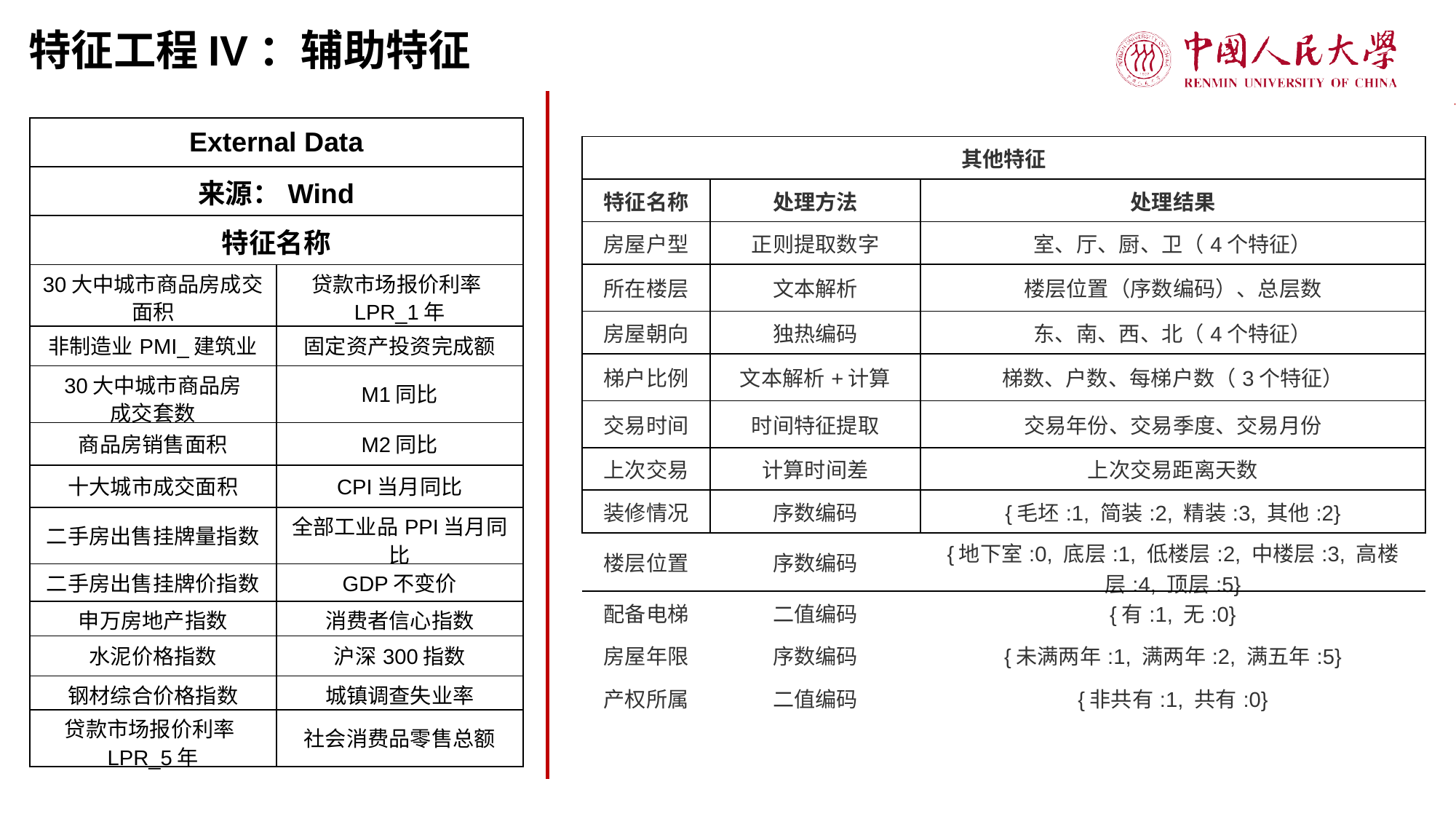

特征工程IV：辅助特征

| External Data |  |
| --- | --- |
| 来源：Wind |  |
| 特征名称 |  |
| 30大中城市商品房成交面积 | 贷款市场报价利率LPR\_1年 |
| 非制造业PMI\_建筑业 | 固定资产投资完成额 |
| 30大中城市商品房 成交套数 | M1同比 |
| 商品房销售面积 | M2同比 |
| 十大城市成交面积 | CPI当月同比 |
| 二手房出售挂牌量指数 | 全部工业品PPI当月同比 |
| 二手房出售挂牌价指数 | GDP不变价 |
| 申万房地产指数 | 消费者信心指数 |
| 水泥价格指数 | 沪深300指数 |
| 钢材综合价格指数 | 城镇调查失业率 |
| 贷款市场报价利率LPR\_5年 | 社会消费品零售总额 |
| 其他特征 |  |  |
| --- | --- | --- |
| 特征名称 | 处理方法 | 处理结果 |
| 房屋户型 | 正则提取数字 | 室、厅、厨、卫（4个特征） |
| 所在楼层 | 文本解析 | 楼层位置（序数编码）、总层数 |
| 房屋朝向 | 独热编码 | 东、南、西、北（4个特征） |
| 梯户比例 | 文本解析+计算 | 梯数、户数、每梯户数（3个特征） |
| 交易时间 | 时间特征提取 | 交易年份、交易季度、交易月份 |
| 上次交易 | 计算时间差 | 上次交易距离天数 |
| 装修情况 | 序数编码 | {毛坯:1, 简装:2, 精装:3, 其他:2} |
| 楼层位置 | 序数编码 | {地下室:0, 底层:1, 低楼层:2, 中楼层:3, 高楼层:4, 顶层:5} |
| 配备电梯 | 二值编码 | {有:1, 无:0} |
| 房屋年限 | 序数编码 | {未满两年:1, 满两年:2, 满五年:5} |
| 产权所属 | 二值编码 | {非共有:1, 共有:0} |